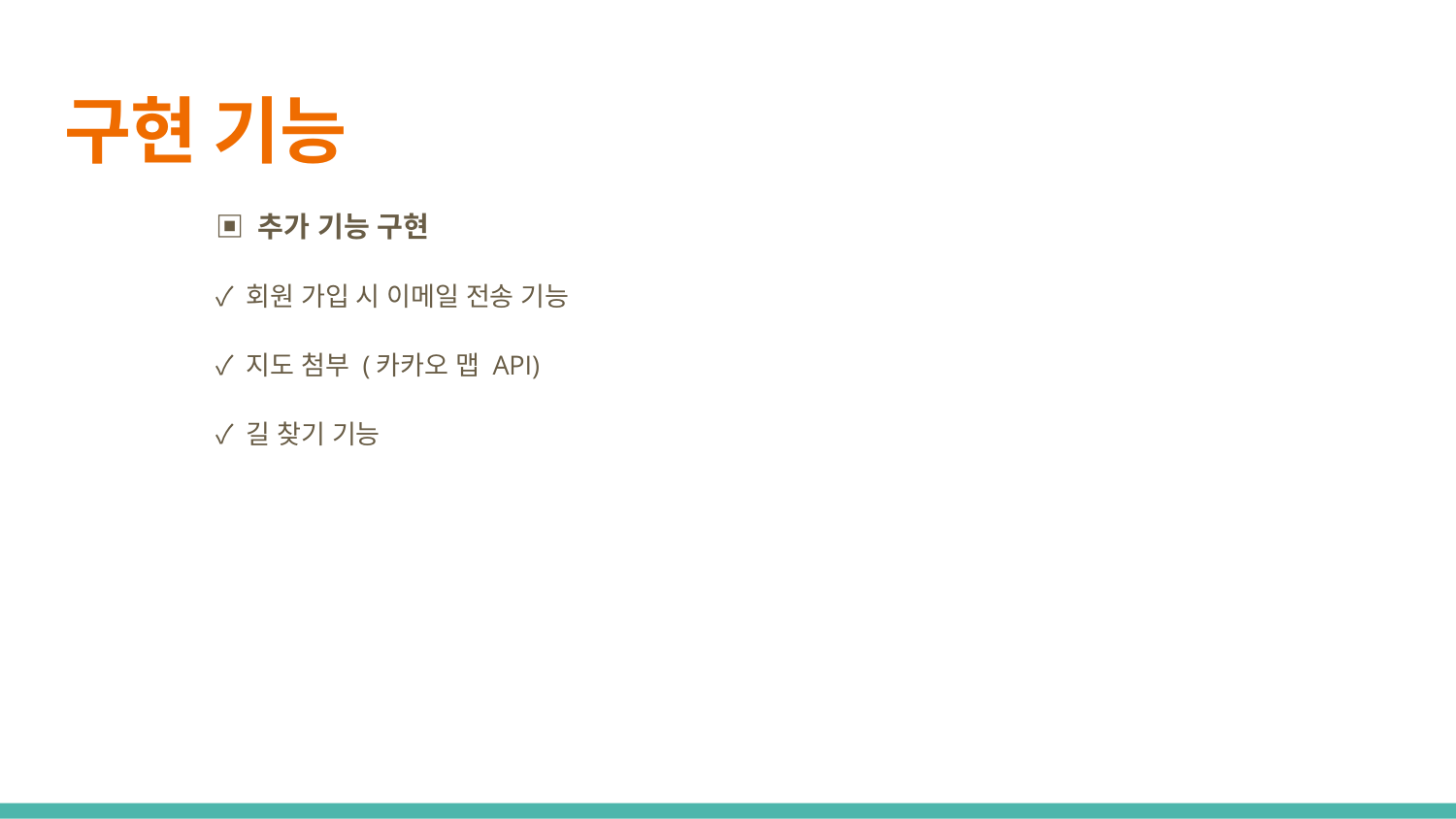

# 구현 기능

▣ 추가 기능 구현
✓ 회원 가입 시 이메일 전송 기능
✓ 지도 첨부 (카카오 맵 API)
✓ 길 찾기 기능